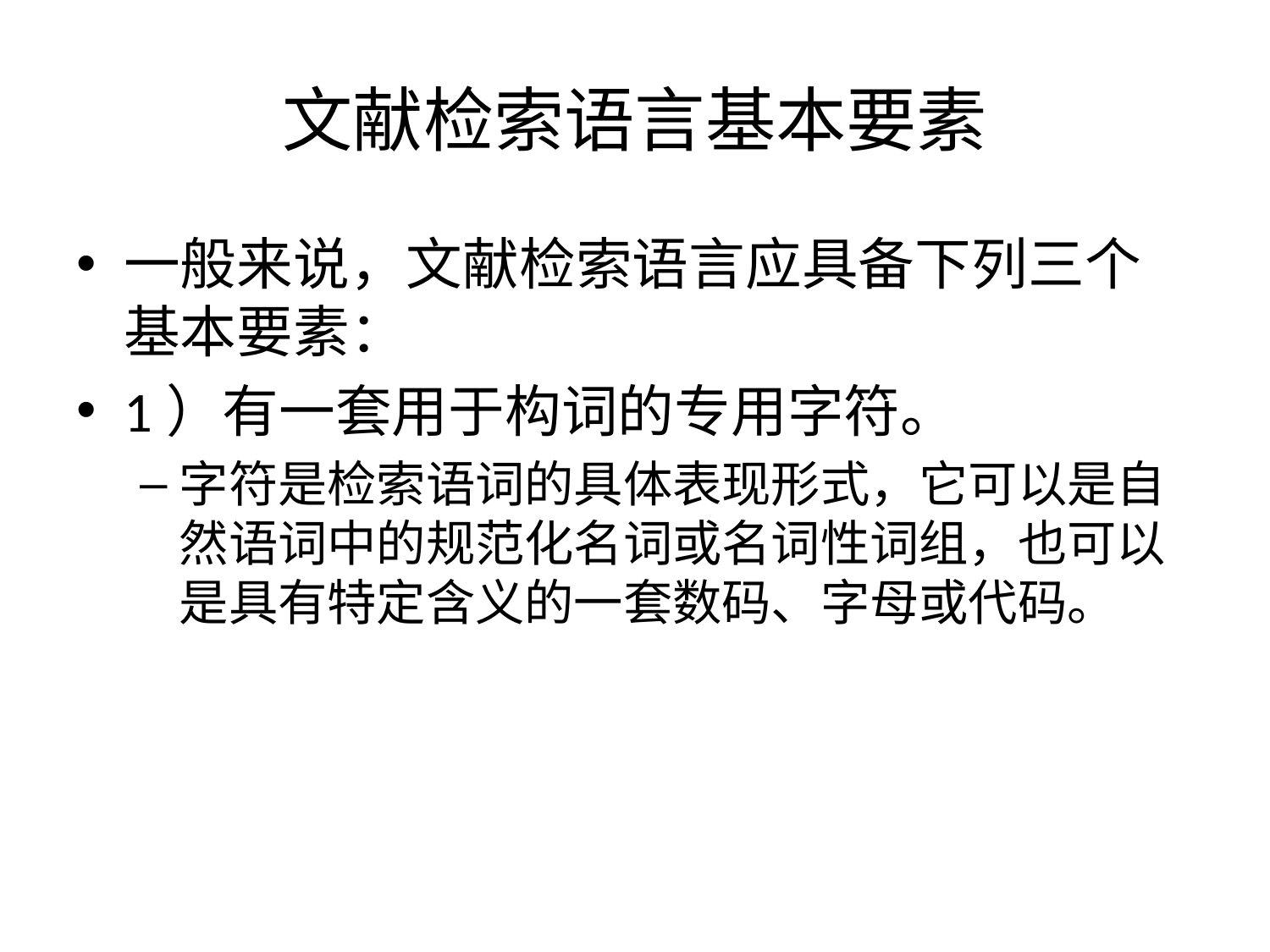

# 文献检索语言基本要素
一般来说，文献检索语言应具备下列三个基本要素：
1）有一套用于构词的专用字符。
字符是检索语词的具体表现形式，它可以是自然语词中的规范化名词或名词性词组，也可以是具有特定含义的一套数码、字母或代码。